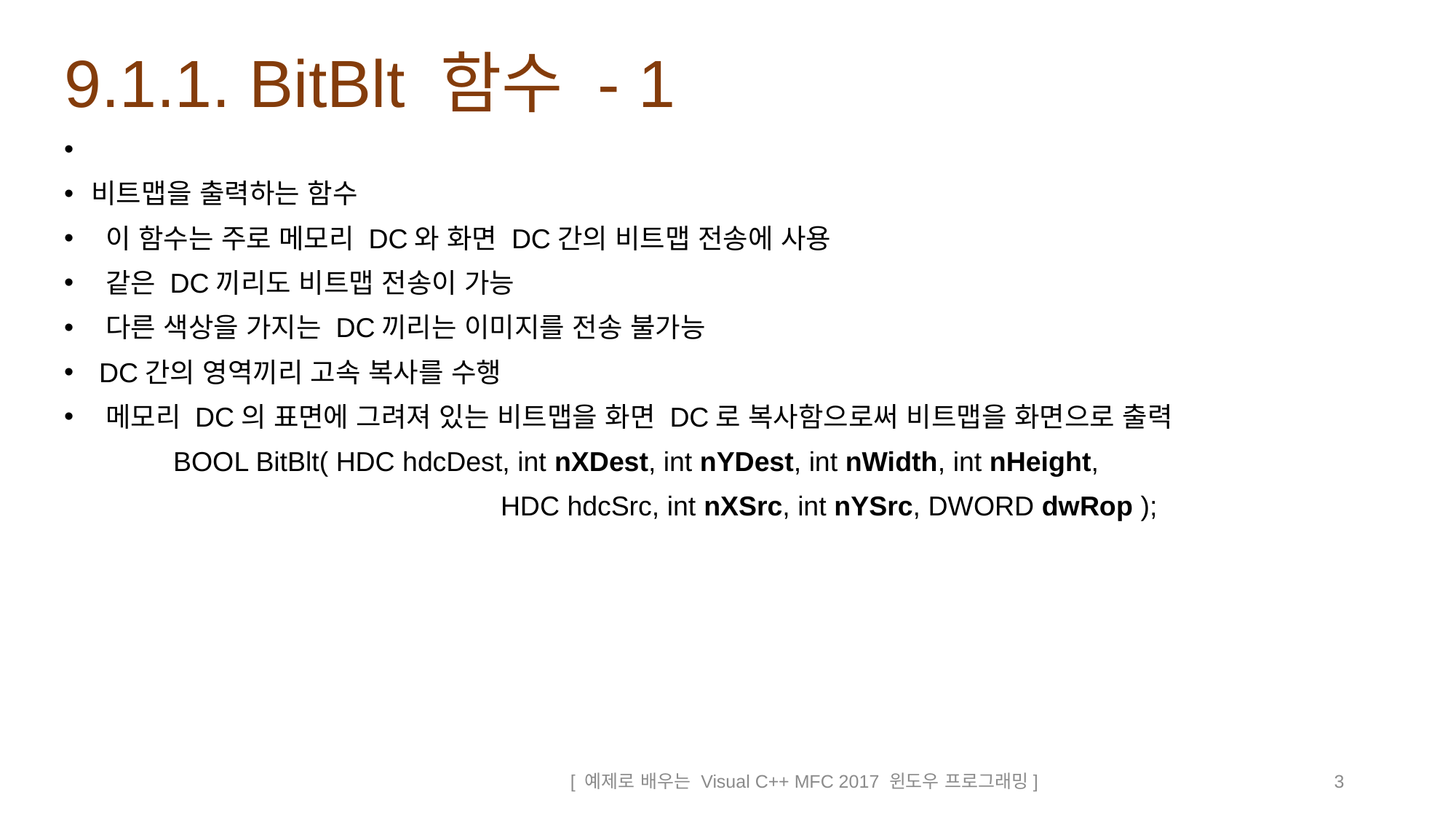

# 9.1.1. BitBlt 함수 - 1

비트맵을 출력하는 함수
 이 함수는 주로 메모리 DC와 화면 DC간의 비트맵 전송에 사용
 같은 DC끼리도 비트맵 전송이 가능
 다른 색상을 가지는 DC끼리는 이미지를 전송 불가능
 DC간의 영역끼리 고속 복사를 수행
 메모리 DC의 표면에 그려져 있는 비트맵을 화면 DC로 복사함으로써 비트맵을 화면으로 출력
	BOOL BitBlt( HDC hdcDest, int nXDest, int nYDest, int nWidth, int nHeight,
				HDC hdcSrc, int nXSrc, int nYSrc, DWORD dwRop );

[ 예제로 배우는 Visual C++ MFC 2017 윈도우 프로그래밍]
3